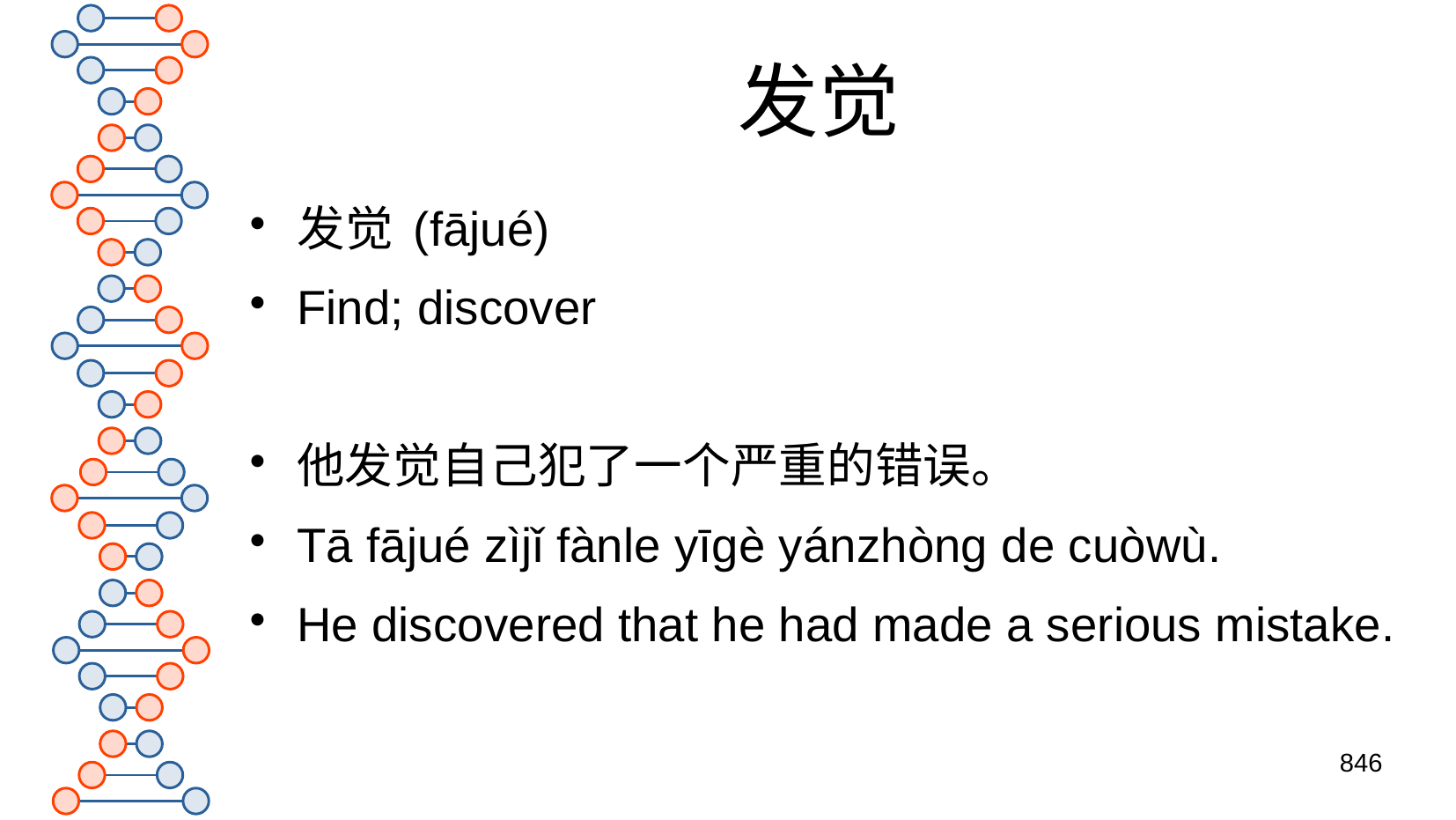

# 发觉
发觉 (fājué)
Find; discover

他发觉自己犯了一个严重的错误。
Tā fājué zìjǐ fànle yīgè yánzhòng de cuòwù.
He discovered that he had made a serious mistake.

846